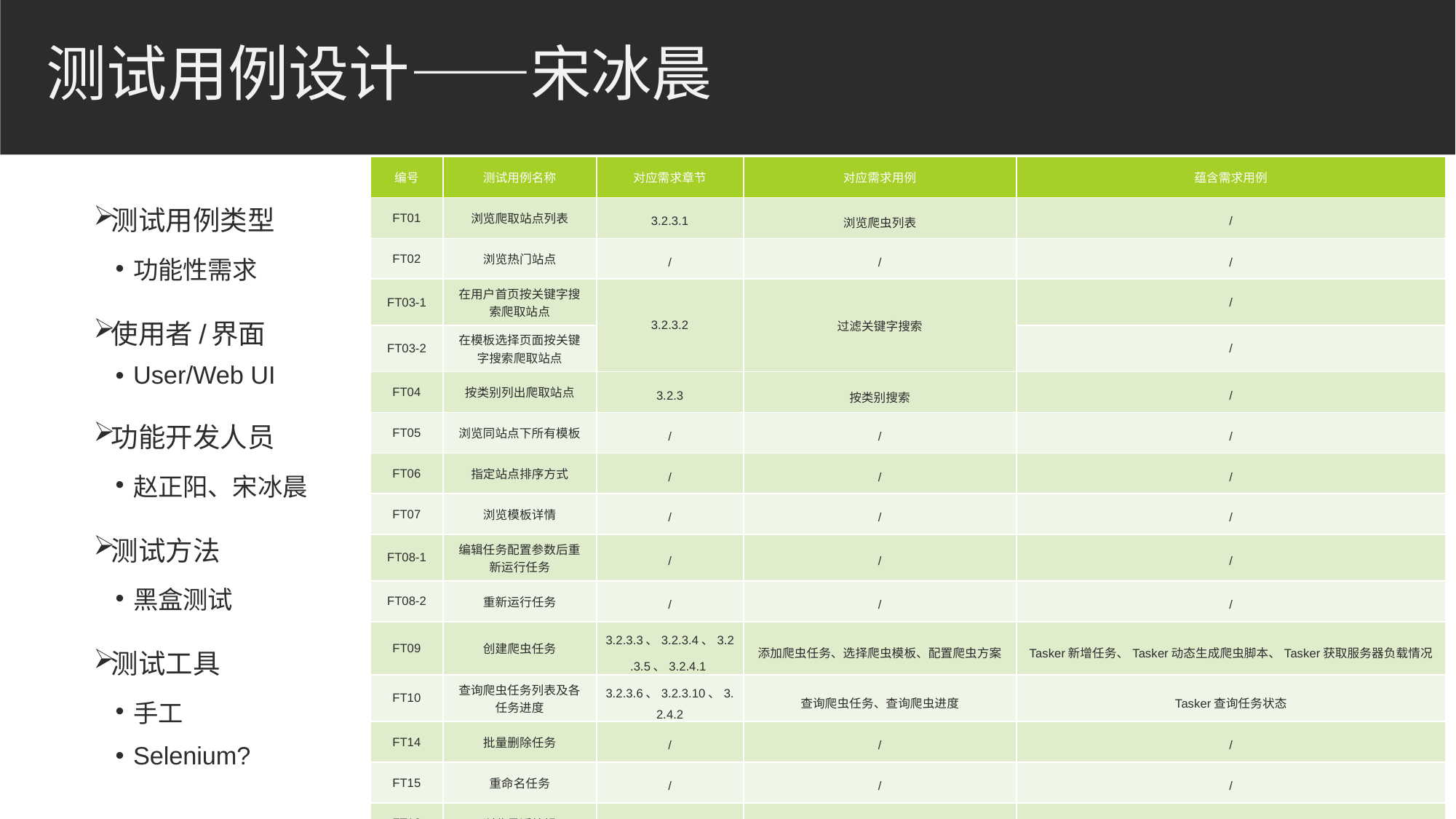

# 测试用例设计——宋冰晨
| 编号 | 测试用例名称 | 对应需求章节 | 对应需求用例 | 蕴含需求用例 |
| --- | --- | --- | --- | --- |
| FT01 | 浏览爬取站点列表 | 3.2.3.1 | 浏览爬虫列表 | / |
| FT02 | 浏览热门站点 | / | / | / |
| FT03-1 | 在用户首页按关键字搜索爬取站点 | 3.2.3.2 | 过滤关键字搜索 | / |
| FT03-2 | 在模板选择页面按关键字搜索爬取站点 |  |  | / |
| FT04 | 按类别列出爬取站点 | 3.2.3 | 按类别搜索 | / |
| FT05 | 浏览同站点下所有模板 | / | / | / |
| FT06 | 指定站点排序方式 | / | / | / |
| FT07 | 浏览模板详情 | / | / | / |
| FT08-1 | 编辑任务配置参数后重新运行任务 | / | / | / |
| FT08-2 | 重新运行任务 | / | / | / |
| FT09 | 创建爬虫任务 | 3.2.3.3、3.2.3.4、3.2.3.5、3.2.4.1 | 添加爬虫任务、选择爬虫模板、配置爬虫方案 | Tasker新增任务、Tasker动态生成爬虫脚本、Tasker获取服务器负载情况 |
| FT10 | 查询爬虫任务列表及各任务进度 | 3.2.3.6、3.2.3.10、3.2.4.2 | 查询爬虫任务、查询爬虫进度 | Tasker查询任务状态 |
| FT14 | 批量删除任务 | / | / | / |
| FT15 | 重命名任务 | / | / | / |
| FT16 | 浏览最近编辑 | / | / | / |
测试用例类型
功能性需求
使用者/界面
User/Web UI
功能开发人员
赵正阳、宋冰晨
测试方法
黑盒测试
测试工具
手工
Selenium?